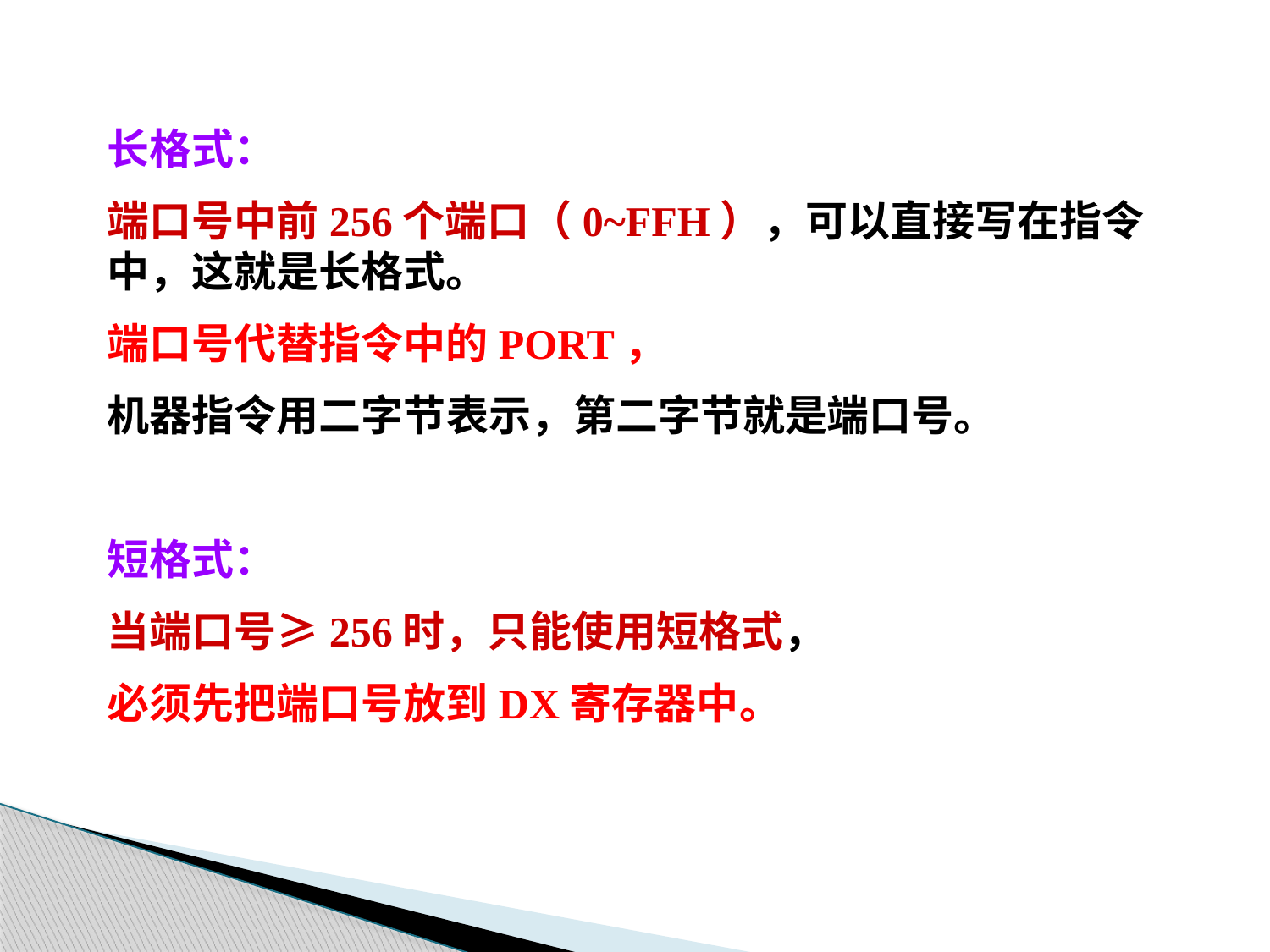

长格式：
端口号中前256个端口（0~FFH），可以直接写在指令中，这就是长格式。
端口号代替指令中的PORT，
机器指令用二字节表示，第二字节就是端口号。

短格式：
当端口号≥256时，只能使用短格式，
必须先把端口号放到DX寄存器中。